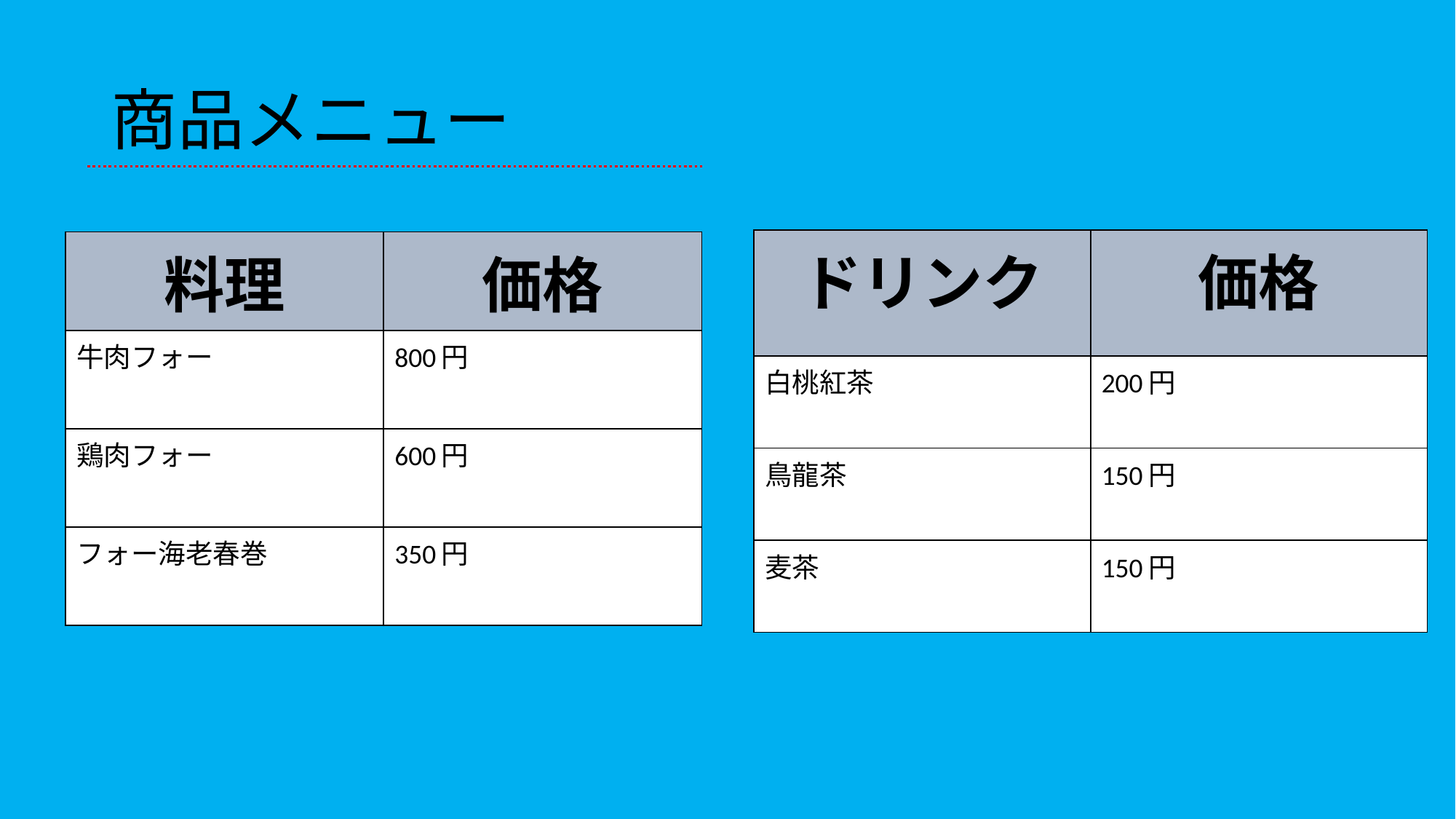

# 商品メニュー
| ドリンク | 価格 |
| --- | --- |
| 白桃紅茶 | 200円 |
| 鳥龍茶 | 150円 |
| 麦茶 | 150円 |
| 料理 | 価格 |
| --- | --- |
| 牛肉フォー | 800円 |
| 鶏肉フォー | 600円 |
| フォー海老春巻 | 350円 |